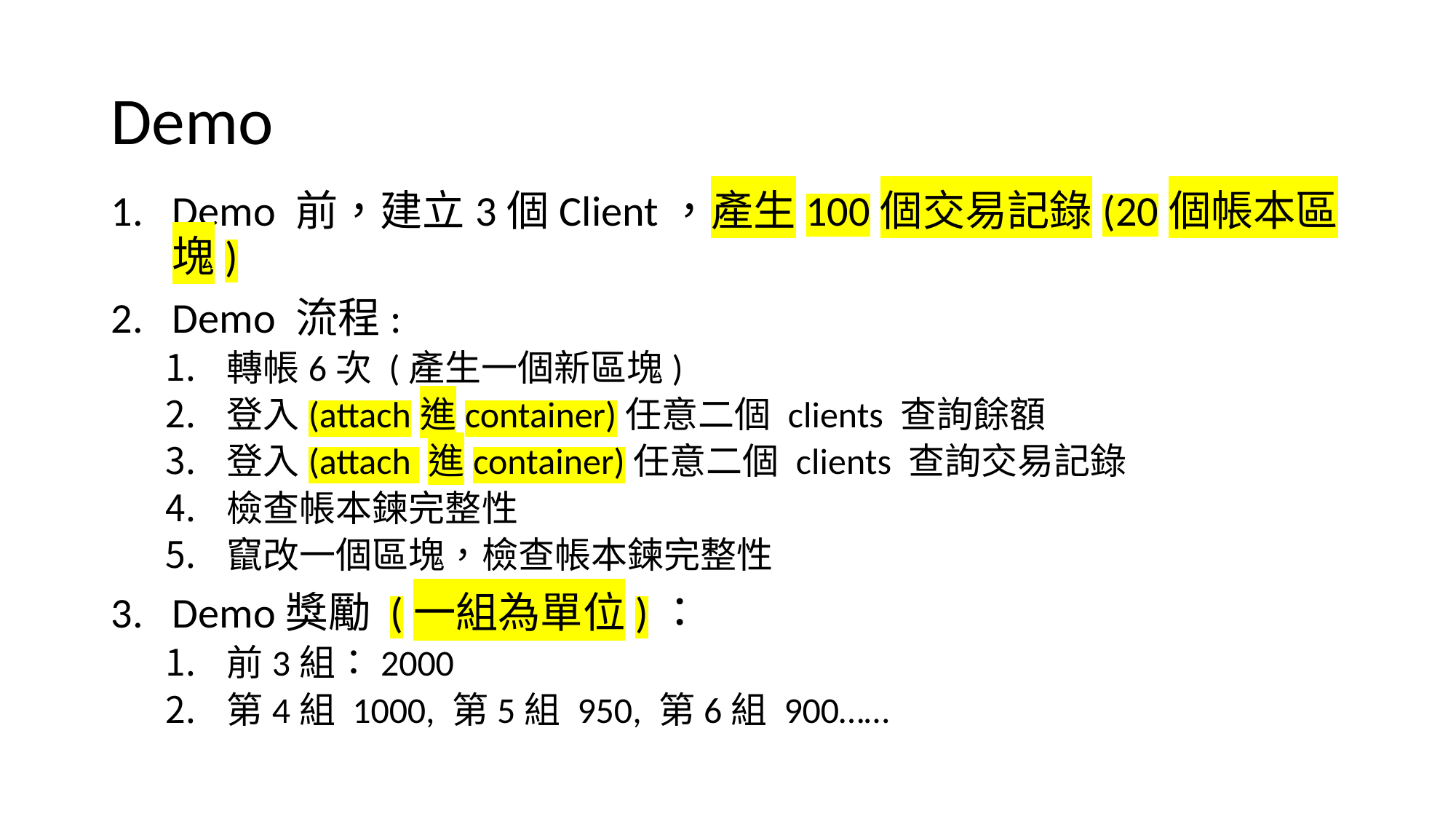

# Demo
Demo 前，建立3個Client，產生100個交易記錄(20個帳本區塊)
Demo 流程:
轉帳6次 (產生一個新區塊)
登入(attach進container)任意二個 clients 查詢餘額
登入(attach 進container)任意二個 clients 查詢交易記錄
檢查帳本鍊完整性
竄改一個區塊，檢查帳本鍊完整性
Demo獎勵 (一組為單位)：
前3組：2000
第4組 1000, 第5組 950, 第6組 900……